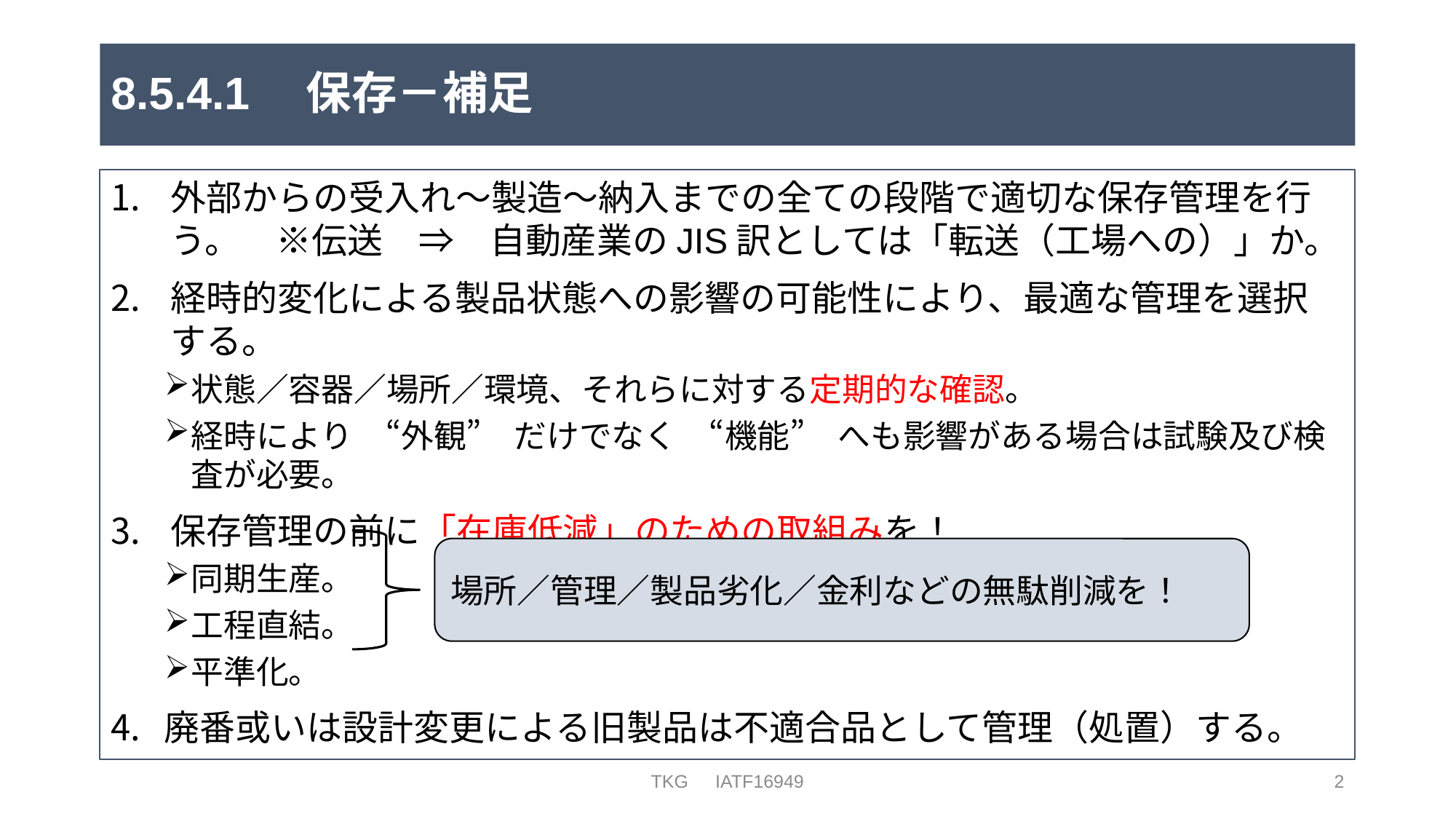

# 8.5.4.1　保存－補足
外部からの受入れ～製造～納入までの全ての段階で適切な保存管理を行う。　※伝送　⇒　自動産業のJIS訳としては「転送（工場への）」か。
経時的変化による製品状態への影響の可能性により、最適な管理を選択する。
状態／容器／場所／環境、それらに対する定期的な確認。
経時により　“外観”　だけでなく　“機能”　へも影響がある場合は試験及び検査が必要。
保存管理の前に「在庫低減」のための取組みを！
同期生産。
工程直結。
平準化。
廃番或いは設計変更による旧製品は不適合品として管理（処置）する。

場所／管理／製品劣化／金利などの無駄削減を！
TKG　IATF16949
2